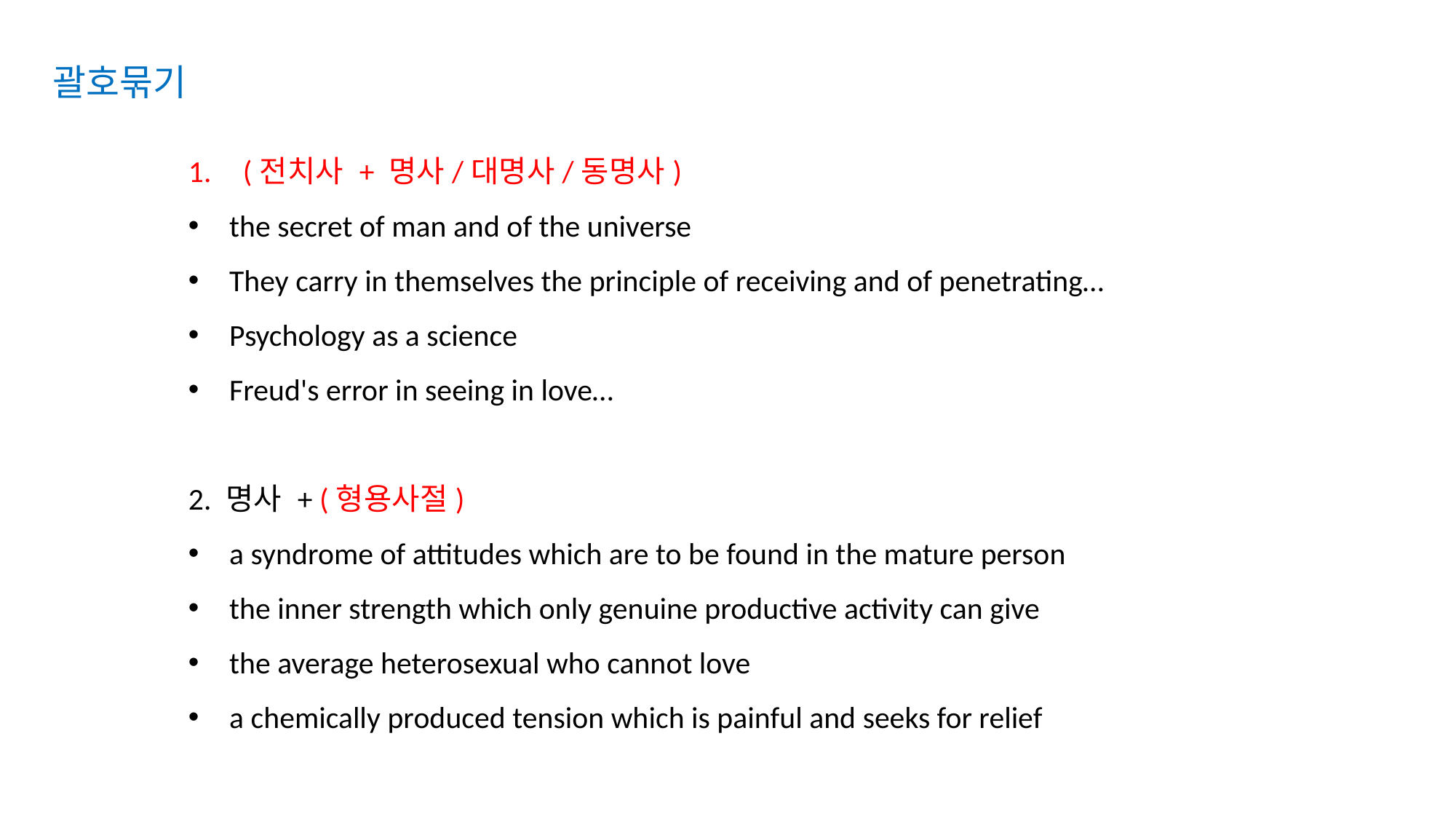

괄호묶기
(전치사 + 명사/대명사/동명사)
the secret of man and of the universe
They carry in themselves the principle of receiving and of penetrating…
Psychology as a science
Freud's error in seeing in love…

2. 명사 + (형용사절)
a syndrome of attitudes which are to be found in the mature person
the inner strength which only genuine productive activity can give
the average heterosexual who cannot love
a chemically produced tension which is painful and seeks for relief